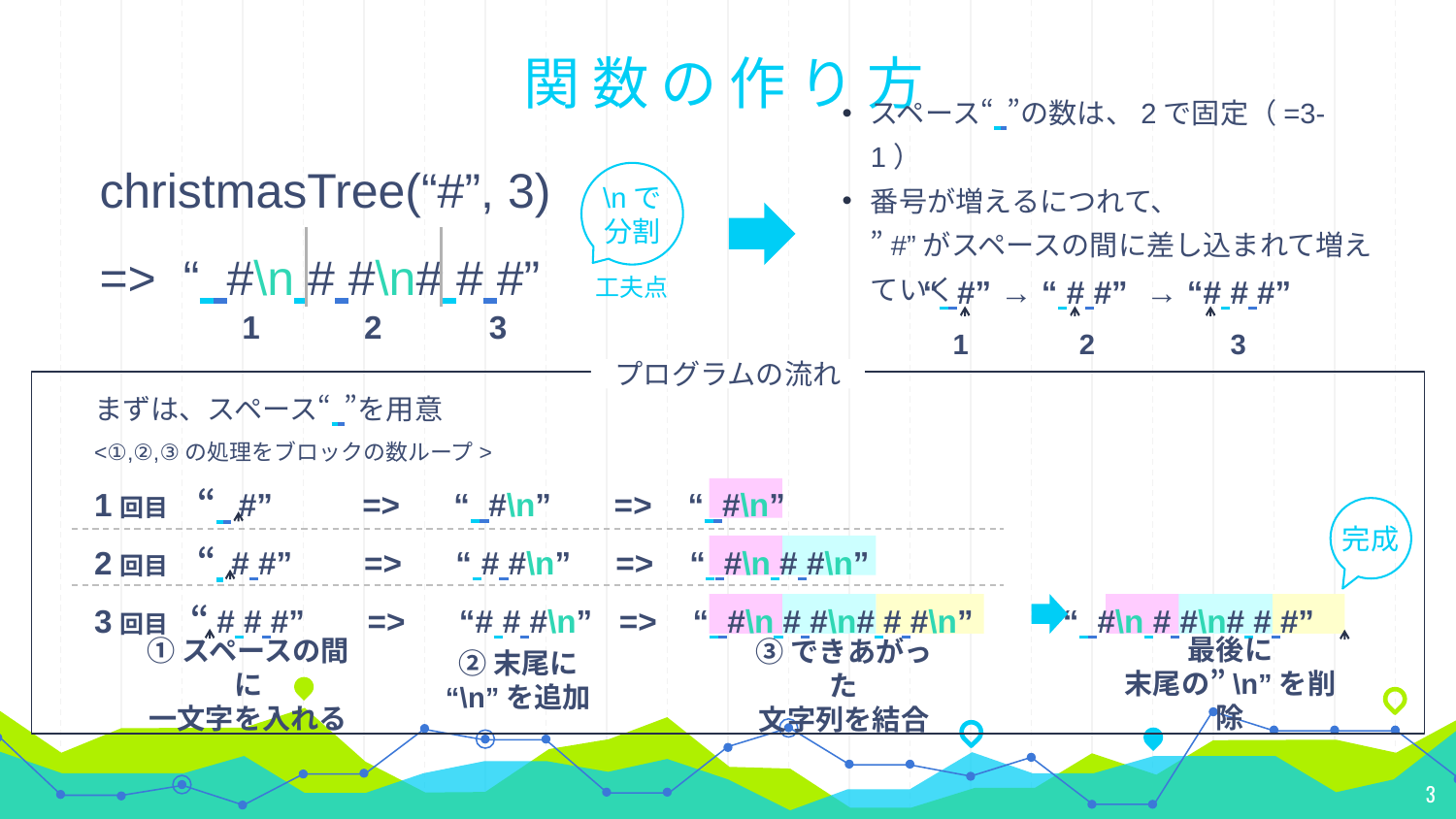

# 関数の作り方
christmasTree(“#”, 3)
=>  “  #\n # #\n# # #”
スペース“  ”の数は、2で固定（=3-1）
番号が増えるにつれて、
”#”がスペースの間に差し込まれて増えていく
\nで
分割

工夫点
 “  #” → “ # #”  → “# # #”
1
2
3
1
2
3
プログラムの流れ
まずは、スペース“  ”を用意
<①,②,③の処理をブロックの数ループ>
1回目    “  #”          =>      “  #\n”       =>    “  #\n”
2回目    “ # #”        =>      “ # #\n”     =>    “  #\n # #\n”
3回目   “# # #”       =>      “# # #\n”   =>    “  #\n # #\n# # #\n”          “  #\n # #\n# # #”

完成

②末尾に
“\n”を追加
最後に
末尾の”\n”を削除
①スペースの間に
一文字を入れる
③できあがった
文字列を結合
3